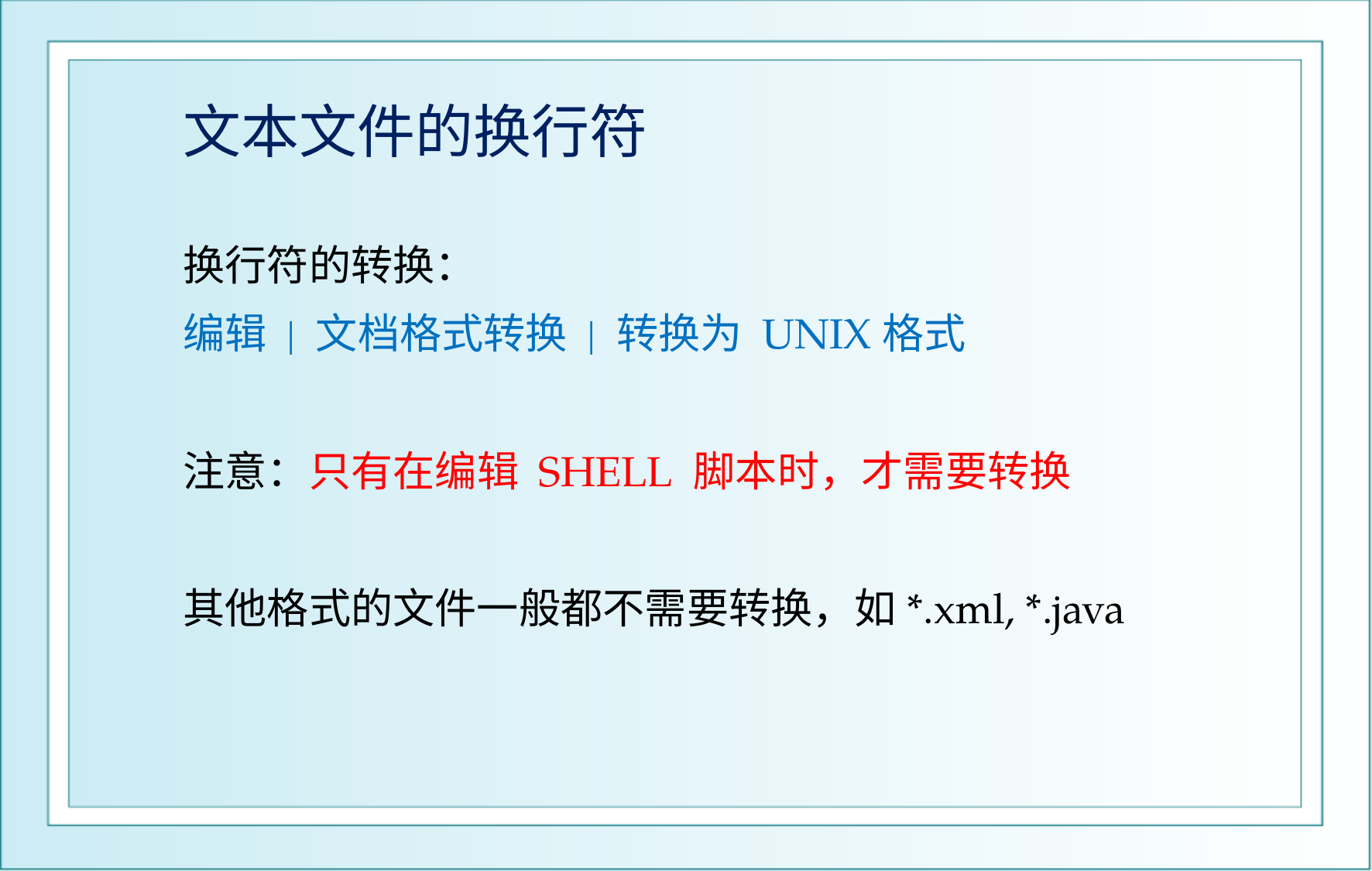

# 文本文件的换行符
换行符的转换：
编辑 | 文档格式转换 | 转换为 UNIX格式

注意：只有在编辑 SHELL 脚本时，才需要转换

其他格式的文件一般都不需要转换，如*.xml, *.java